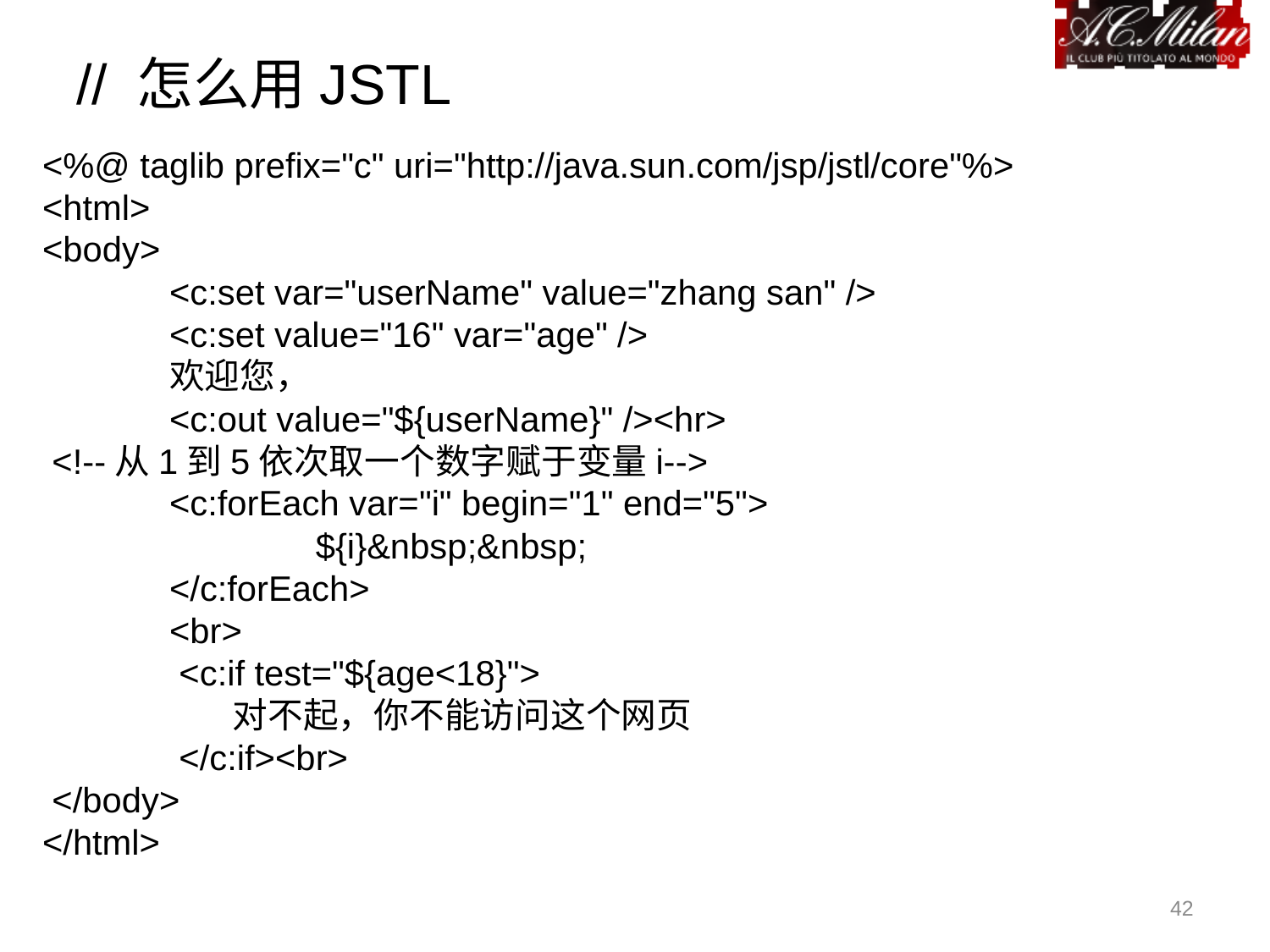

// 怎么用JSTL
<%@ taglib prefix="c" uri="http://java.sun.com/jsp/jstl/core"%>
<html>
<body>
	<c:set var="userName" value="zhang san" />
	<c:set value="16" var="age" />
	欢迎您，
	<c:out value="${userName}" /><hr>
 <!--从1到5依次取一个数字赋于变量i-->
	<c:forEach var="i" begin="1" end="5">
		  ${i}&nbsp;&nbsp;
	</c:forEach>
	<br>
	 <c:if test="${age<18}">
	       对不起，你不能访问这个网页
	 </c:if><br>
 </body>
</html>

42